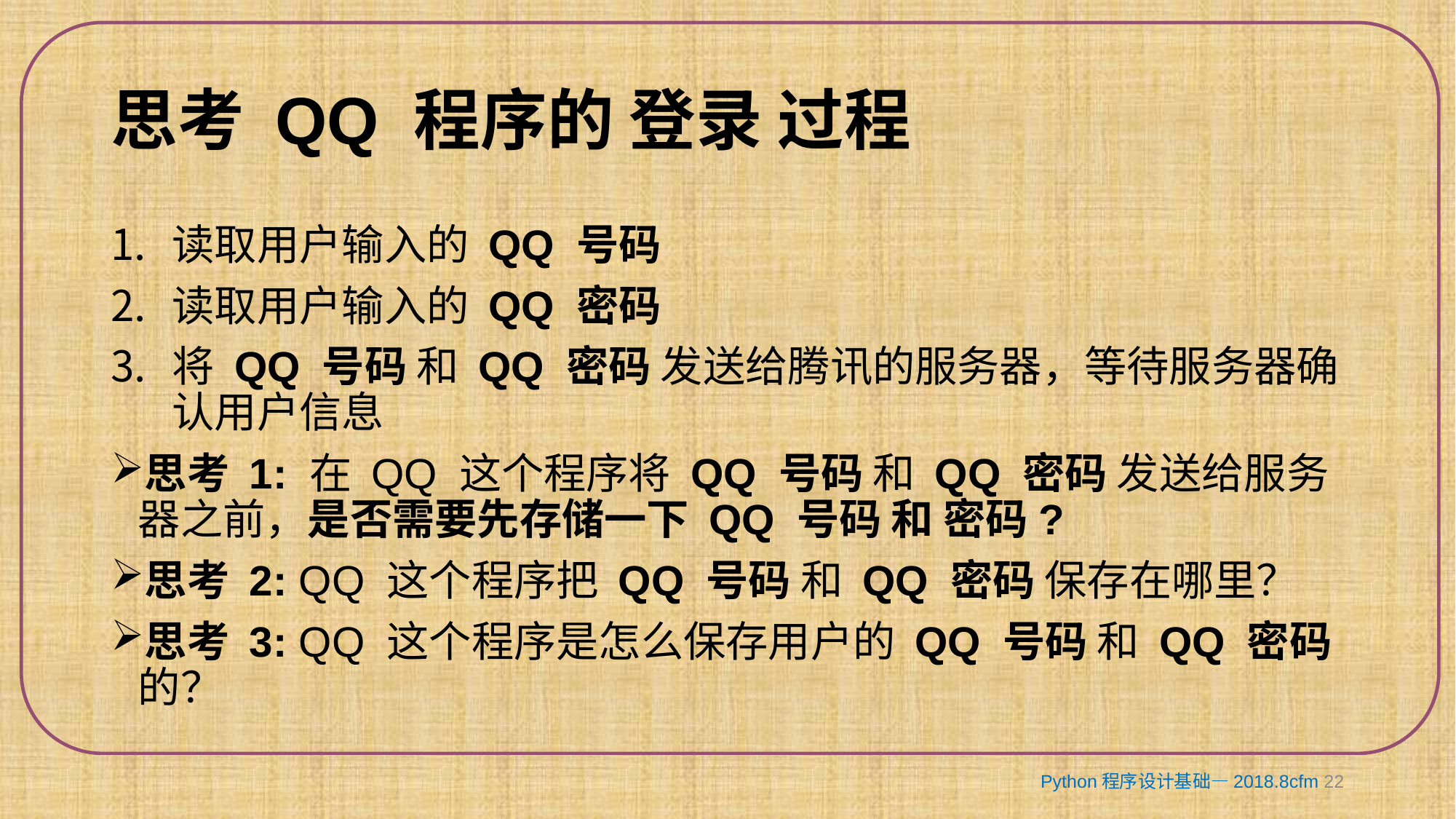

# 思考 QQ 程序的 登录 过程
读取用户输入的 QQ 号码
读取用户输入的 QQ 密码
将 QQ 号码 和 QQ 密码 发送给腾讯的服务器，等待服务器确认用户信息
思考 1: 在 QQ 这个程序将 QQ 号码 和 QQ 密码 发送给服务器之前，是否需要先存储一下 QQ 号码 和 密码?
思考 2: QQ 这个程序把 QQ 号码 和 QQ 密码 保存在哪里？
思考 3: QQ 这个程序是怎么保存用户的 QQ 号码 和 QQ 密码 的？

Python程序设计基础—2018.8cfm 22